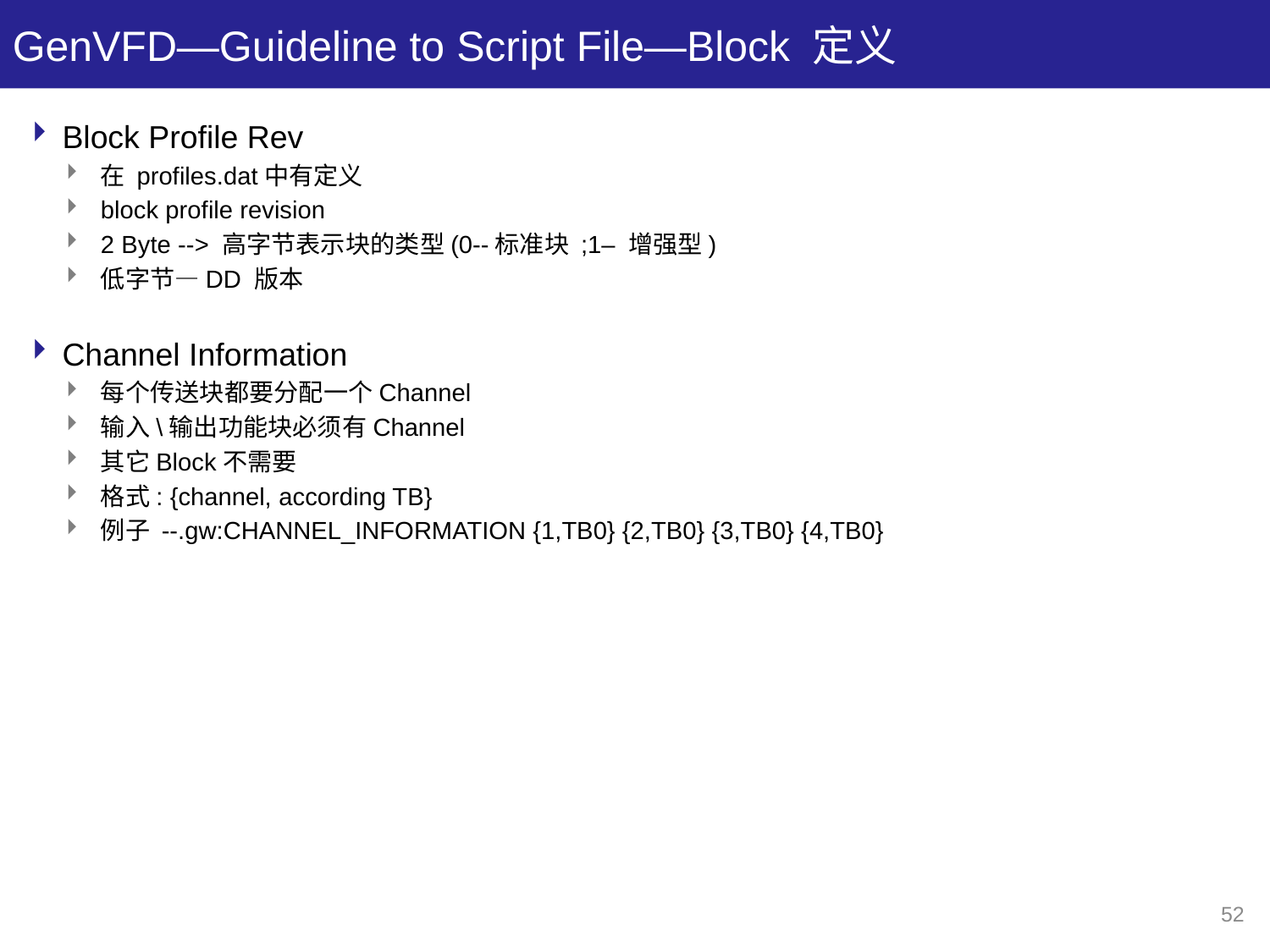

# GenVFD—Guideline to Script File—Block 定义
Block Profile Rev
在 profiles.dat中有定义
block profile revision
2 Byte --> 高字节表示块的类型(0--标准块 ;1– 增强型)
低字节—DD 版本

Channel Information
每个传送块都要分配一个Channel
输入\输出功能块必须有Channel
其它Block不需要
格式: {channel, according TB}
例子 --.gw:CHANNEL_INFORMATION {1,TB0} {2,TB0} {3,TB0} {4,TB0}

52